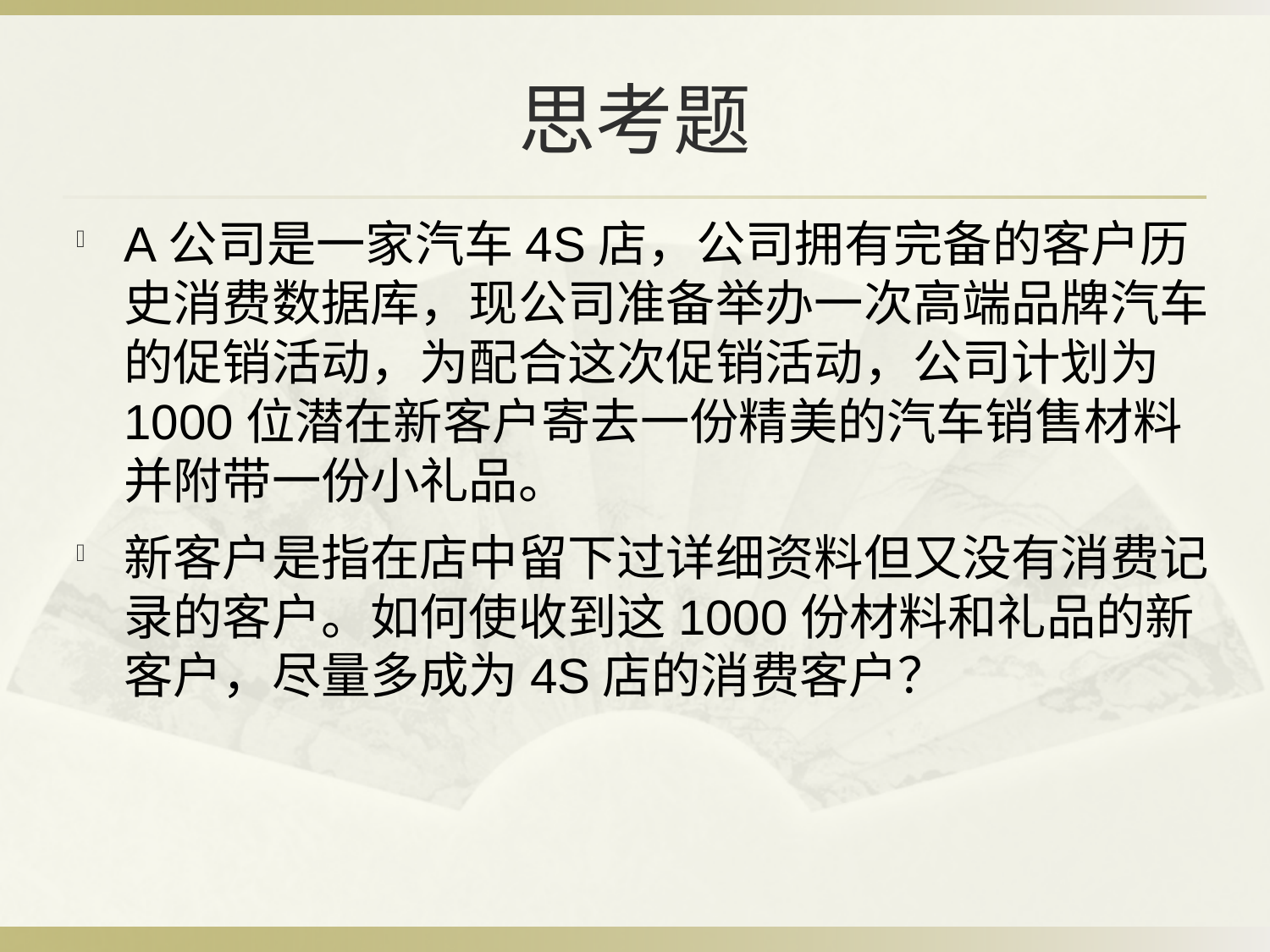

# 思考题
A公司是一家汽车4S店，公司拥有完备的客户历史消费数据库，现公司准备举办一次高端品牌汽车的促销活动，为配合这次促销活动，公司计划为1000位潜在新客户寄去一份精美的汽车销售材料并附带一份小礼品。
新客户是指在店中留下过详细资料但又没有消费记录的客户。如何使收到这1000份材料和礼品的新客户，尽量多成为4S店的消费客户？